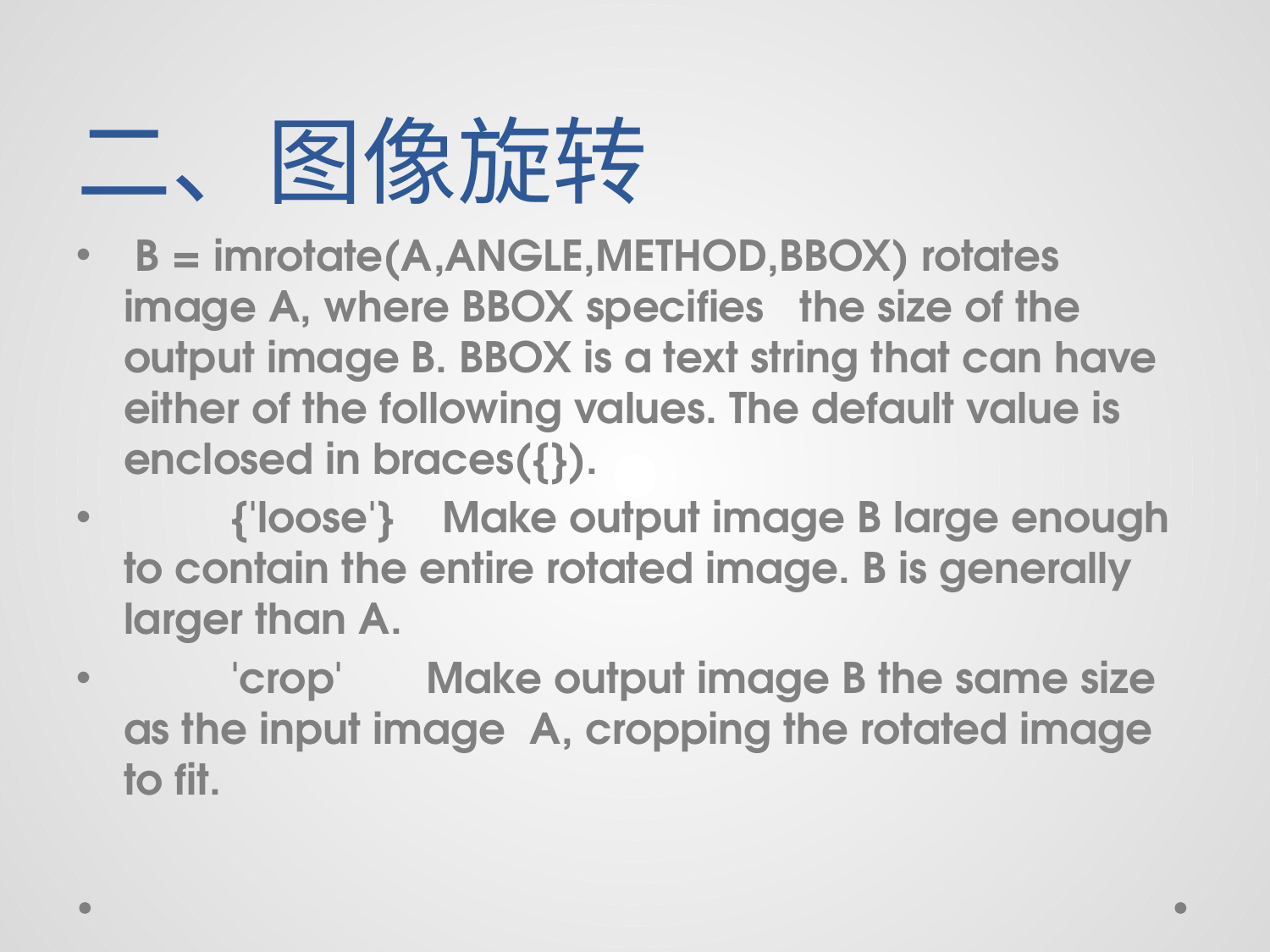

# 二、图像旋转
 B = imrotate(A,ANGLE,METHOD,BBOX) rotates image A, where BBOX specifies   the size of the output image B. BBOX is a text string that can have    either of the following values. The default value is enclosed in braces({}).
         {'loose'}    Make output image B large enough to contain the entire rotated image. B is generally larger than A.
         'crop'       Make output image B the same size as the input image  A, cropping the rotated image to fit.